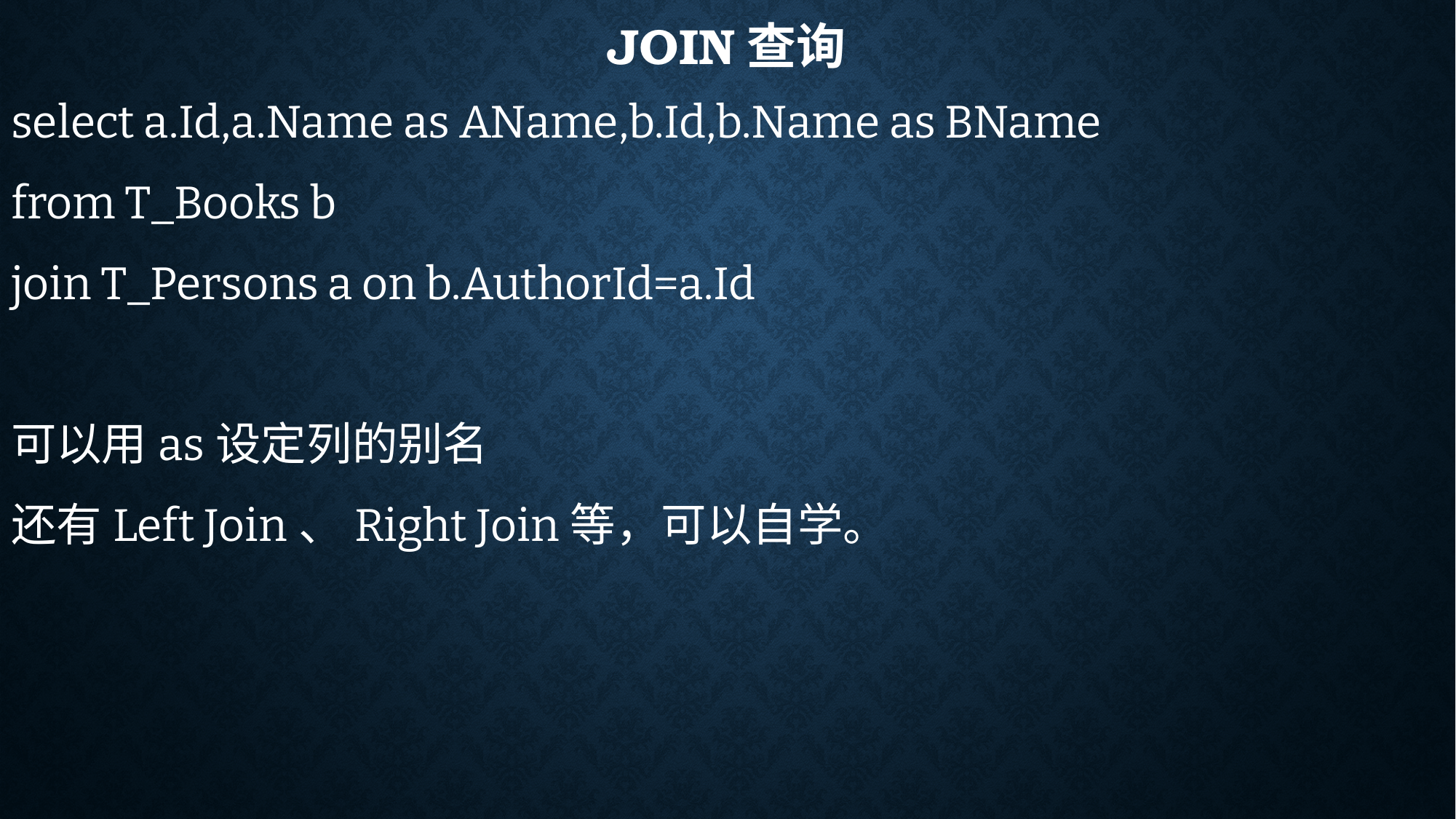

# Join查询
select a.Id,a.Name as AName,b.Id,b.Name as BName
from T_Books b
join T_Persons a on b.AuthorId=a.Id

可以用as设定列的别名
还有Left Join、Right Join等，可以自学。